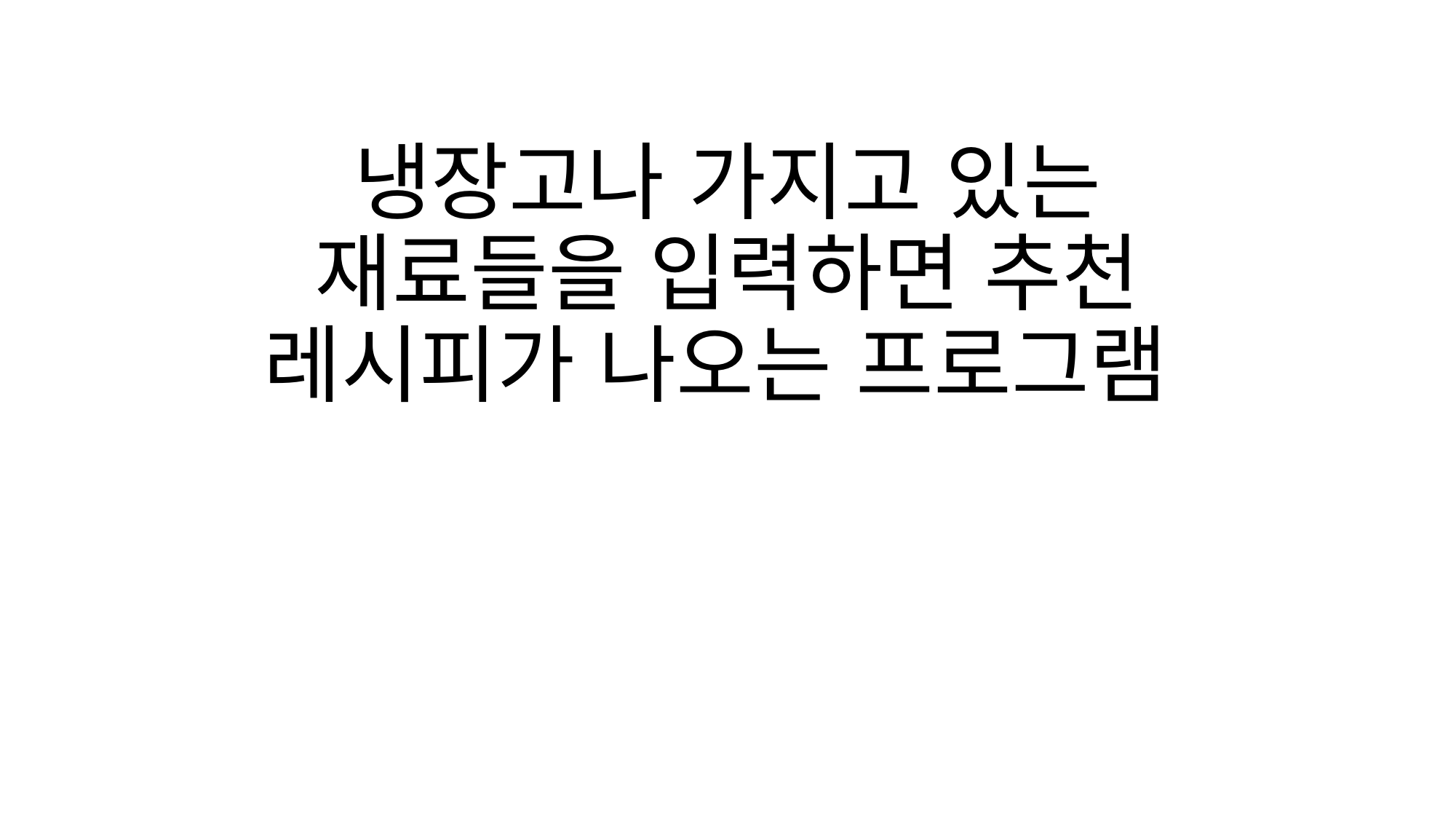

# 냉장고나 가지고 있는 재료들을 입력하면 추천 레시피가 나오는 프로그램